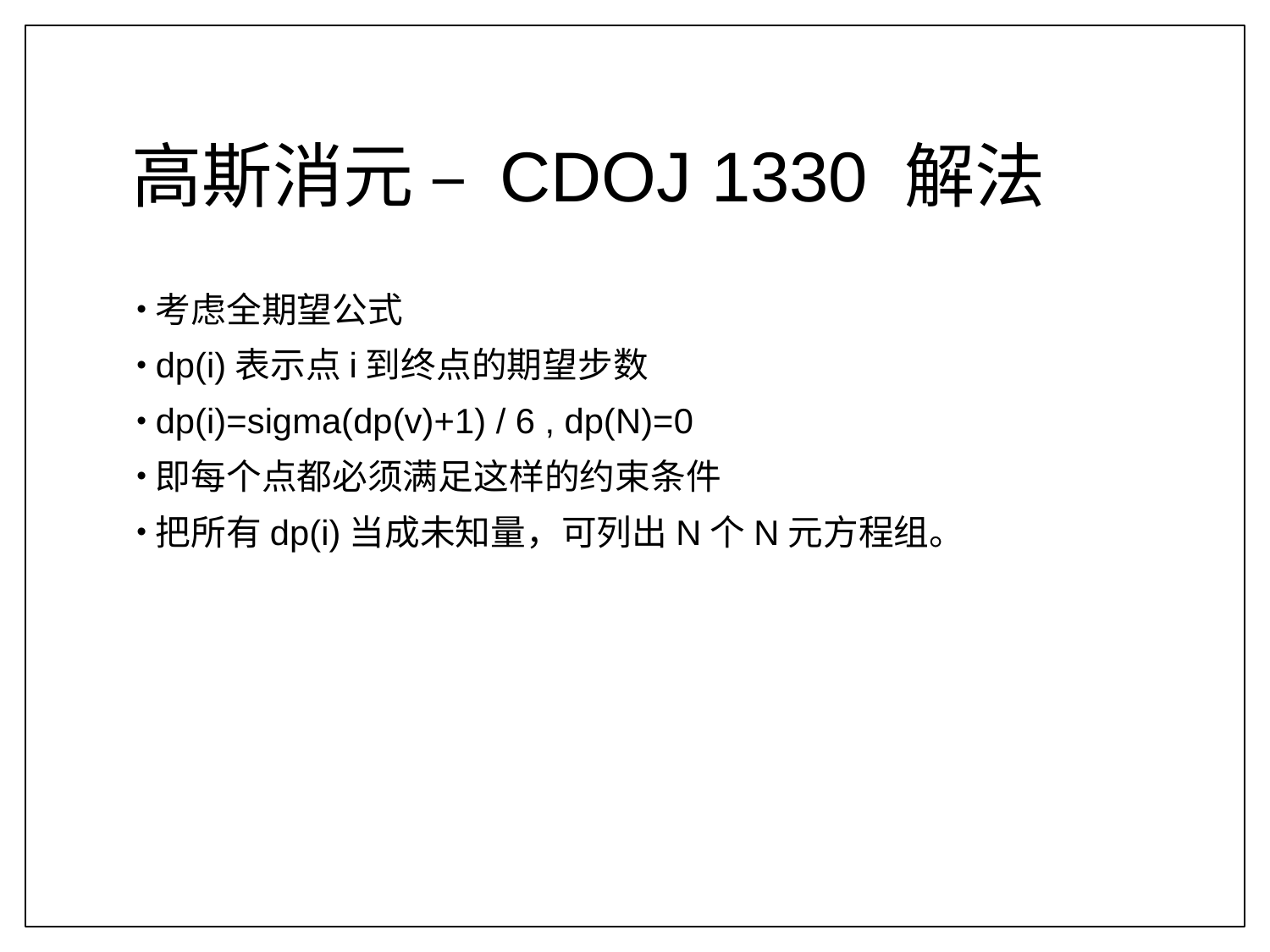

# 高斯消元 – CDOJ 1330 解法
考虑全期望公式
dp(i)表示点i到终点的期望步数
dp(i)=sigma(dp(v)+1) / 6 , dp(N)=0
即每个点都必须满足这样的约束条件
把所有dp(i)当成未知量，可列出N个N元方程组。